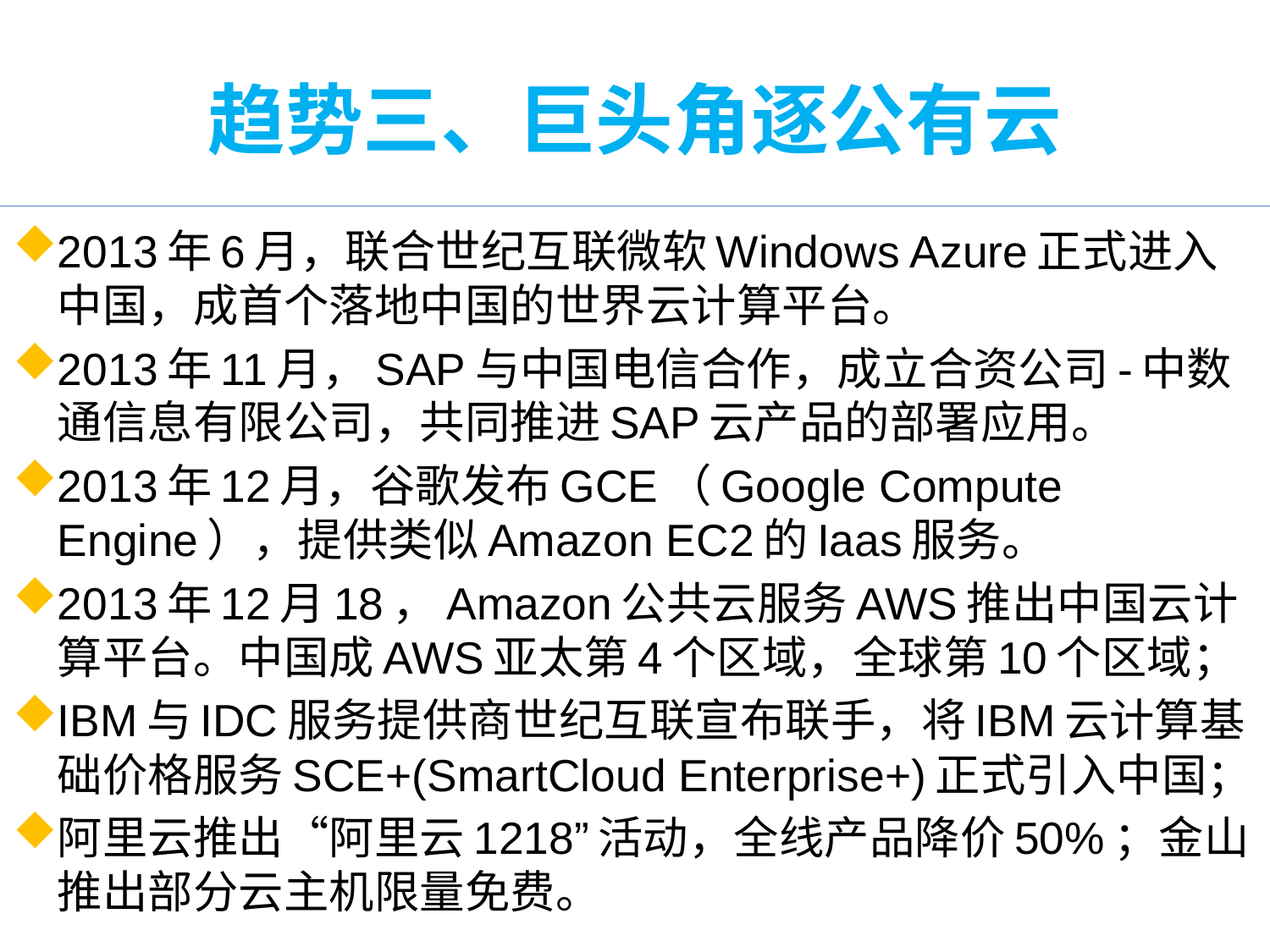

# 趋势三、巨头角逐公有云
2013年6月，联合世纪互联微软Windows Azure正式进入中国，成首个落地中国的世界云计算平台。
2013年11月，SAP与中国电信合作，成立合资公司-中数通信息有限公司，共同推进SAP云产品的部署应用。
2013年12月，谷歌发布GCE（Google Compute Engine），提供类似Amazon EC2的Iaas服务。
2013年12月18，Amazon公共云服务AWS推出中国云计算平台。中国成AWS亚太第4个区域，全球第10个区域；
IBM与IDC服务提供商世纪互联宣布联手，将IBM云计算基础价格服务SCE+(SmartCloud Enterprise+)正式引入中国；
阿里云推出“阿里云1218”活动，全线产品降价50%；金山推出部分云主机限量免费。